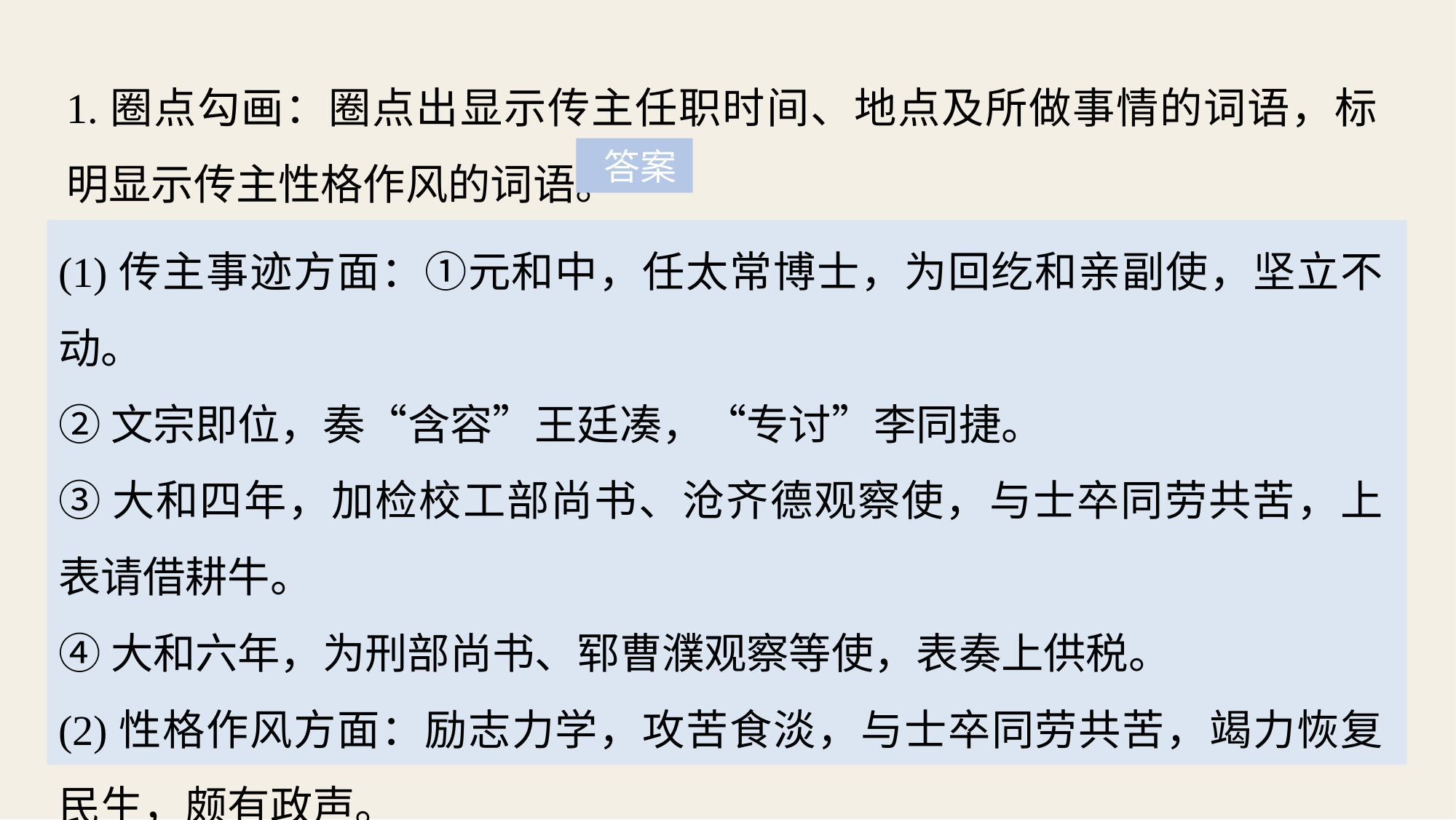

1.圈点勾画：圈点出显示传主任职时间、地点及所做事情的词语，标明显示传主性格作风的词语。
 答案
(1)传主事迹方面：①元和中，任太常博士，为回纥和亲副使，坚立不动。
②文宗即位，奏“含容”王廷凑，“专讨”李同捷。
③大和四年，加检校工部尚书、沧齐德观察使，与士卒同劳共苦，上表请借耕牛。
④大和六年，为刑部尚书、郓曹濮观察等使，表奏上供税。
(2)性格作风方面：励志力学，攻苦食淡，与士卒同劳共苦，竭力恢复民生，颇有政声。